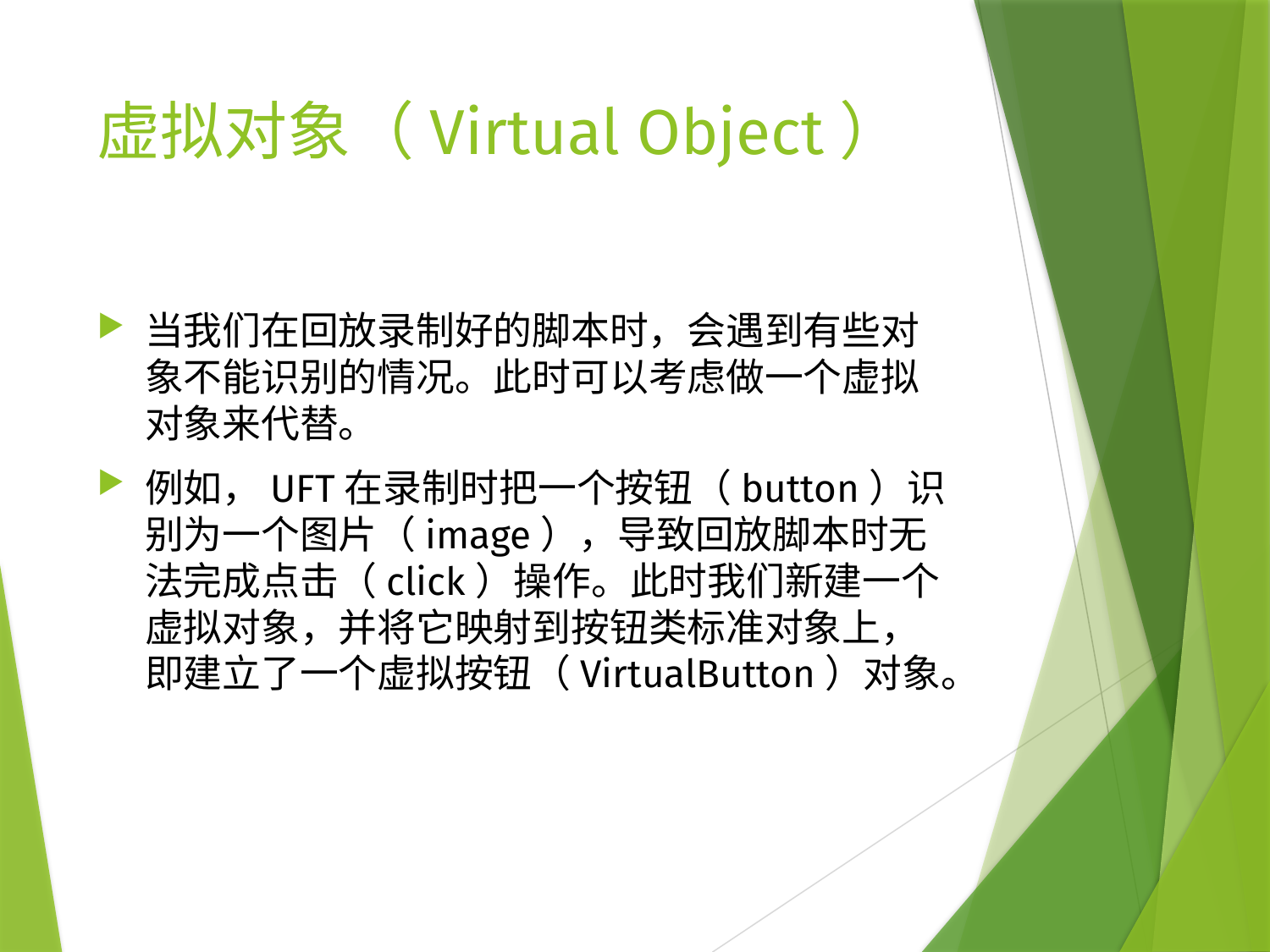

# 虚拟对象（Virtual Object）
当我们在回放录制好的脚本时，会遇到有些对象不能识别的情况。此时可以考虑做一个虚拟对象来代替。
例如，UFT在录制时把一个按钮（button）识别为一个图片（image），导致回放脚本时无法完成点击（click）操作。此时我们新建一个虚拟对象，并将它映射到按钮类标准对象上，即建立了一个虚拟按钮（VirtualButton）对象。